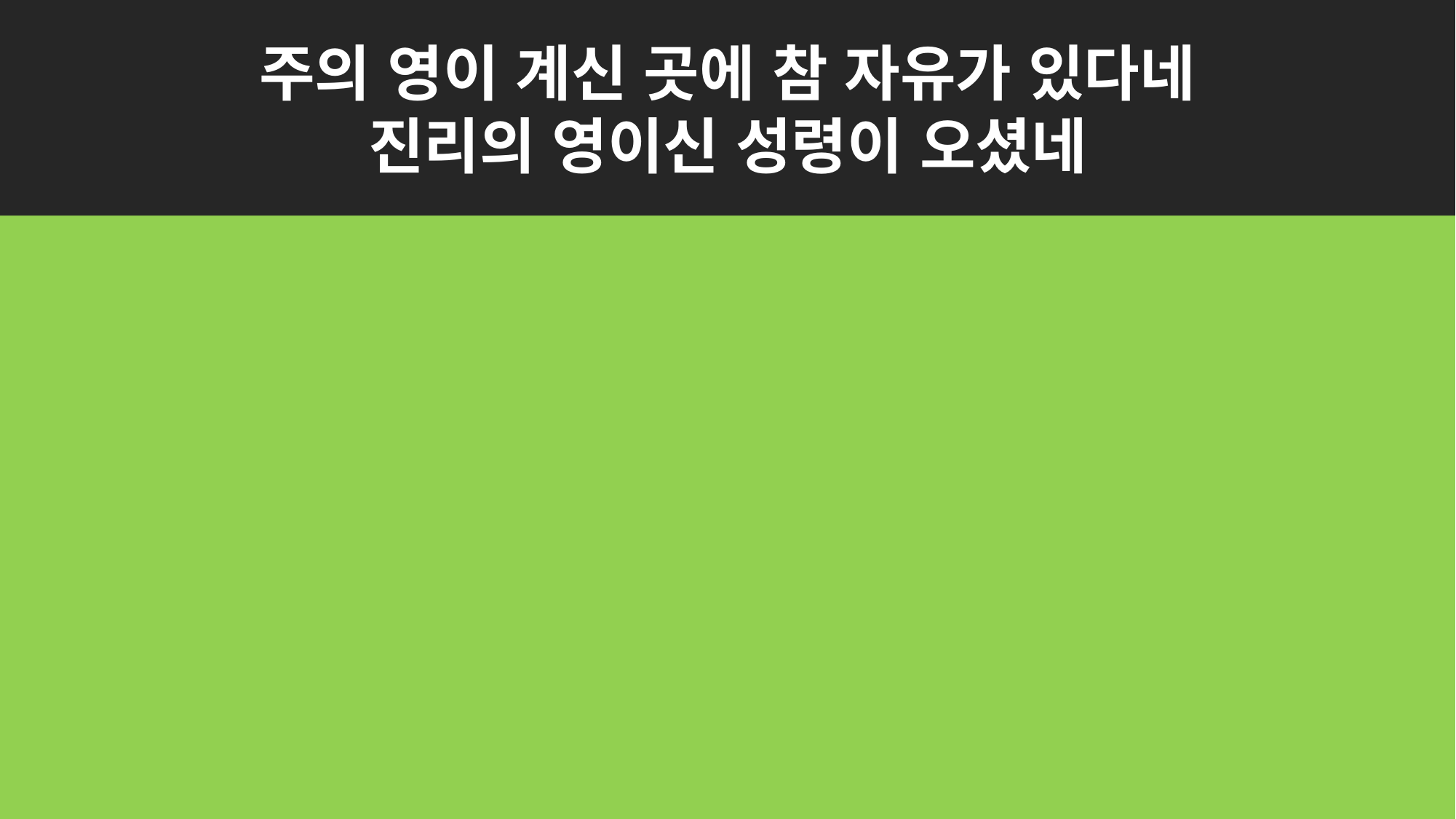

주의 영이 계신 곳에 참 자유가 있다네
진리의 영이신 성령이 오셨네